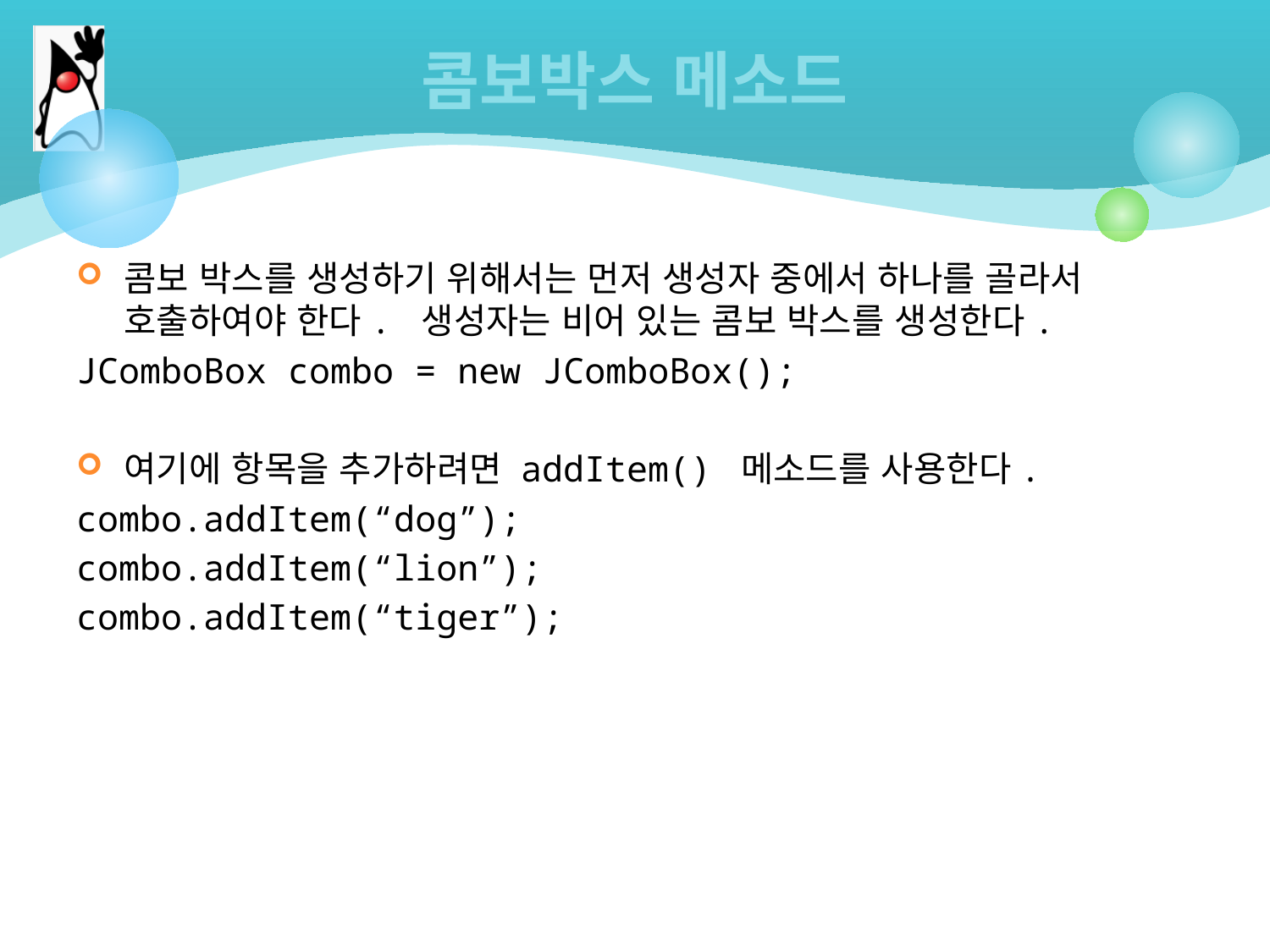

# 콤보박스 메소드
콤보 박스를 생성하기 위해서는 먼저 생성자 중에서 하나를 골라서 호출하여야 한다. 생성자는 비어 있는 콤보 박스를 생성한다.
JComboBox combo = new JComboBox();

여기에 항목을 추가하려면 addItem() 메소드를 사용한다.
combo.addItem(“dog”);
combo.addItem(“lion”);
combo.addItem(“tiger”);